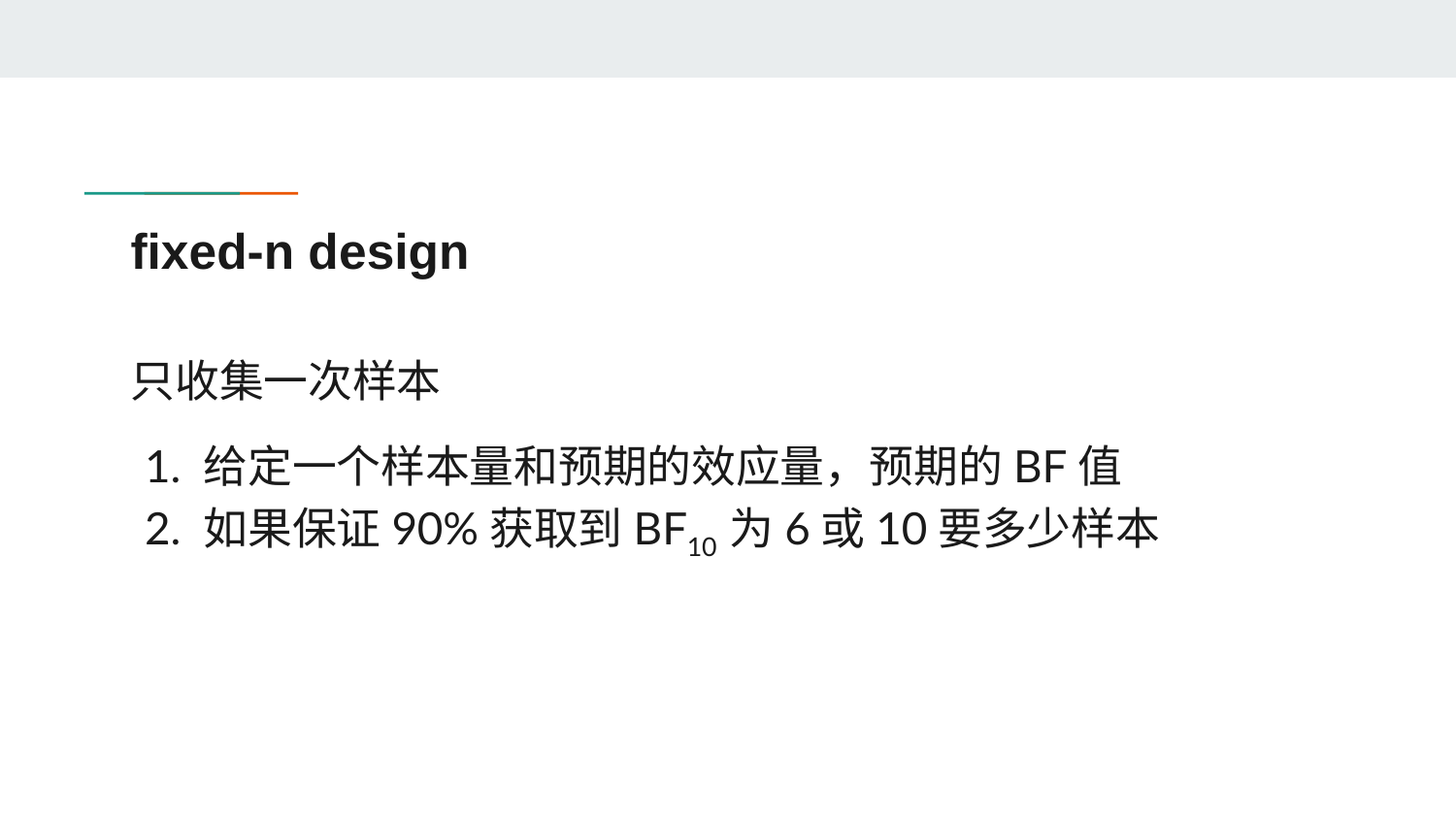

# fixed-n design
只收集一次样本
给定一个样本量和预期的效应量，预期的BF值
如果保证90%获取到BF10 为6或10要多少样本